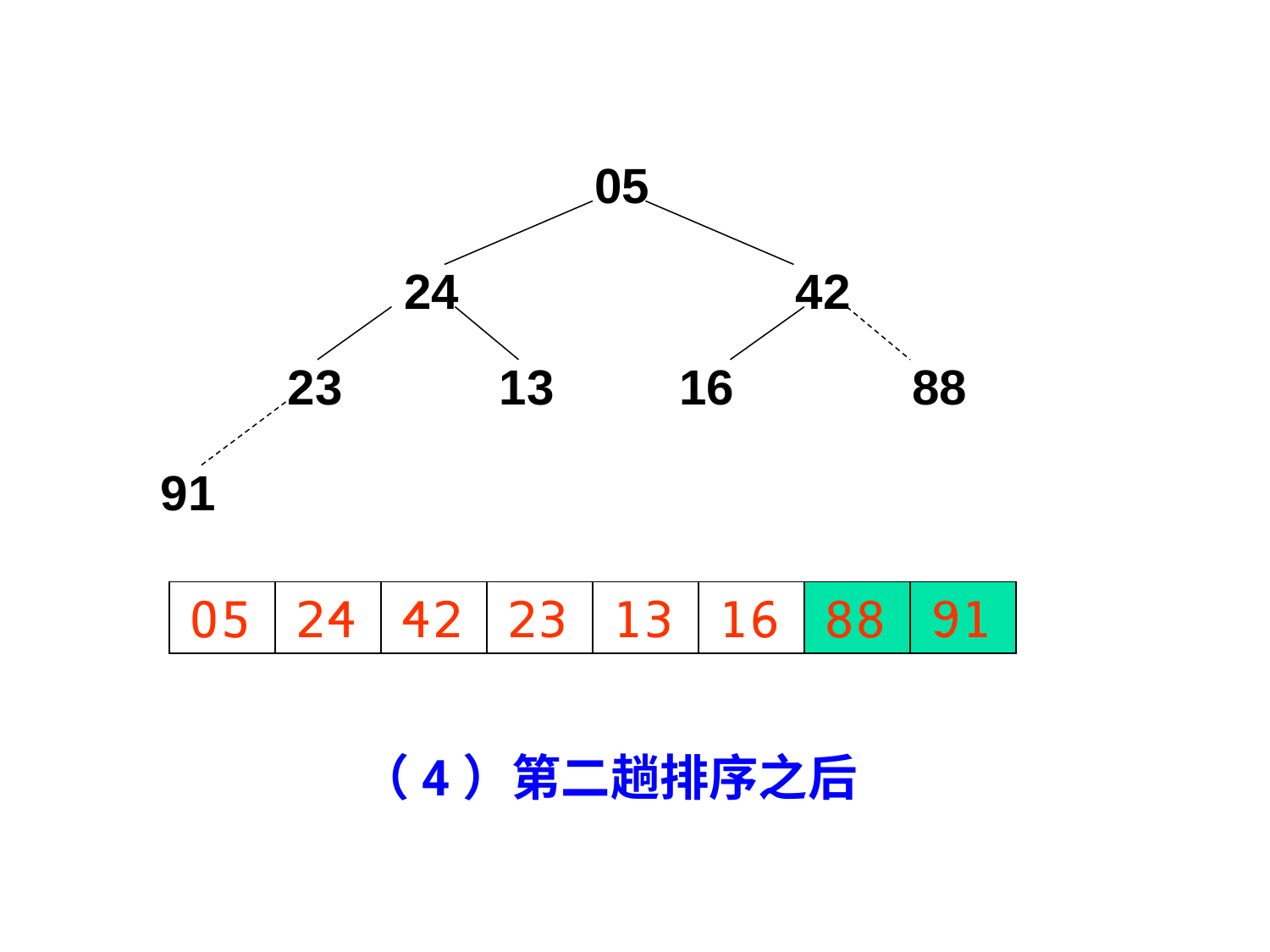

05

24
42

23
13
16
88

91
05
24
42
23
13
16
88
91
（4）第二趟排序之后